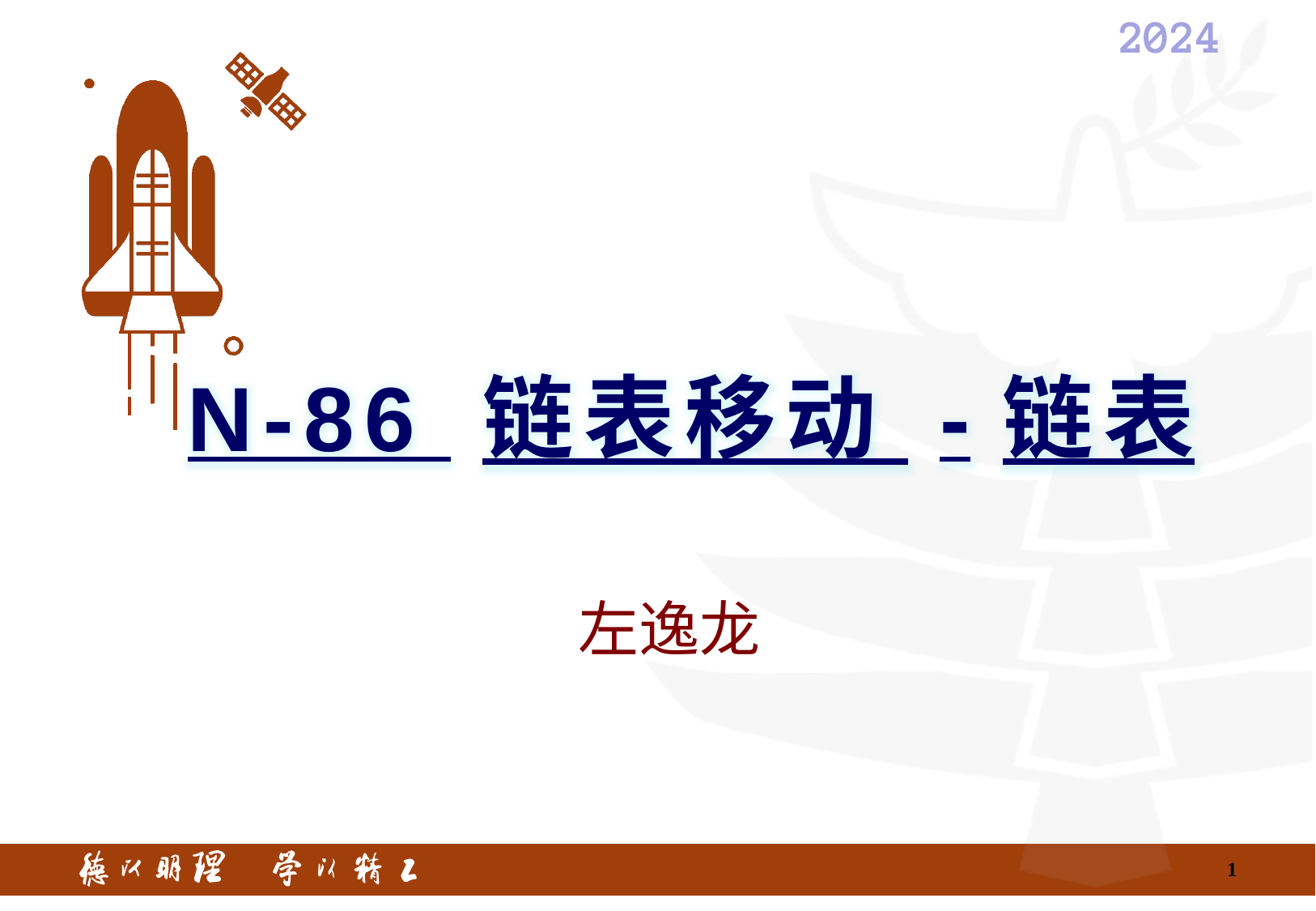

Fall 2017
2024
N-86 链表移动 -链表
左逸龙

1